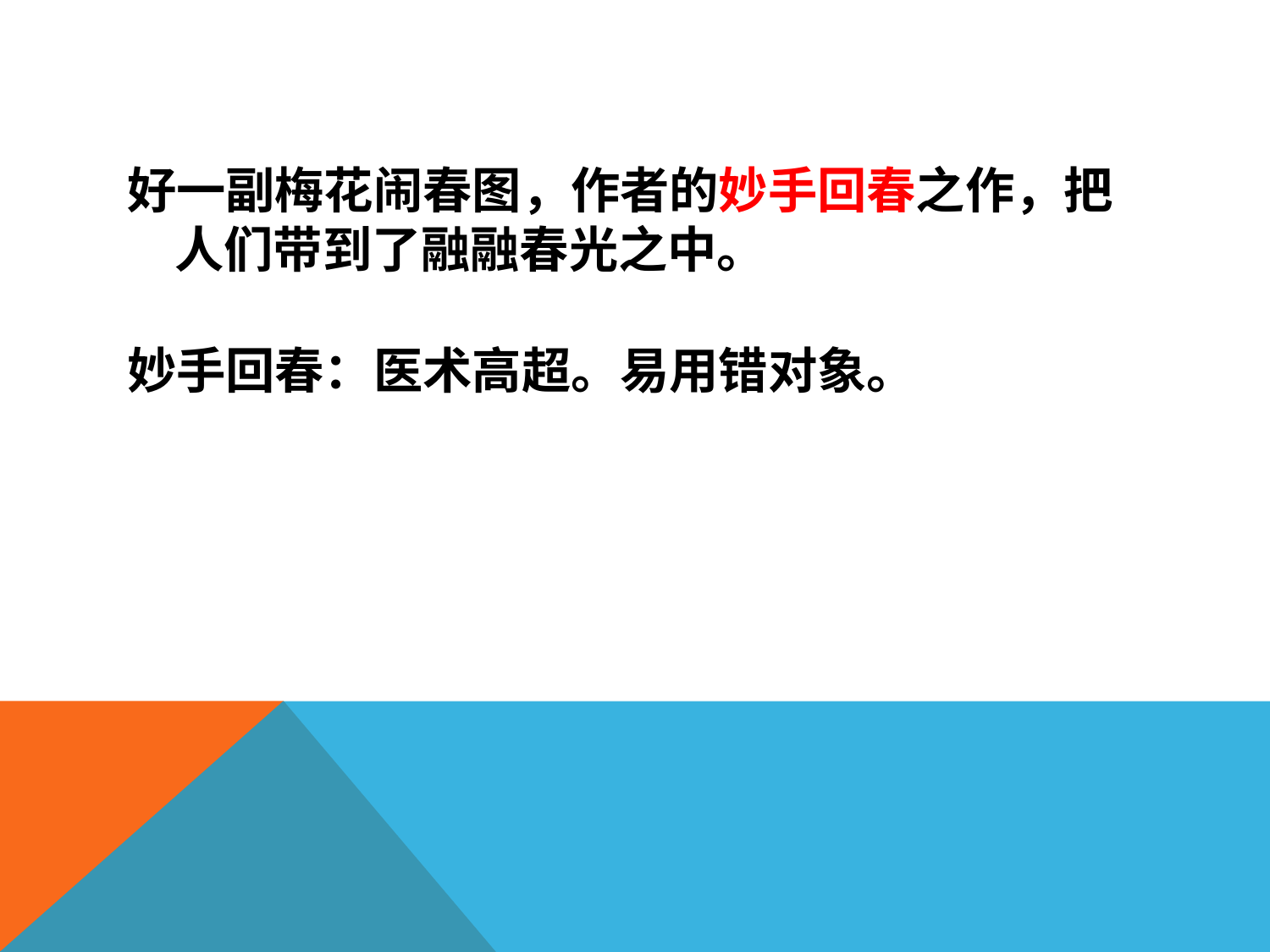

#
好一副梅花闹春图，作者的妙手回春之作，把人们带到了融融春光之中。

妙手回春：医术高超。易用错对象。